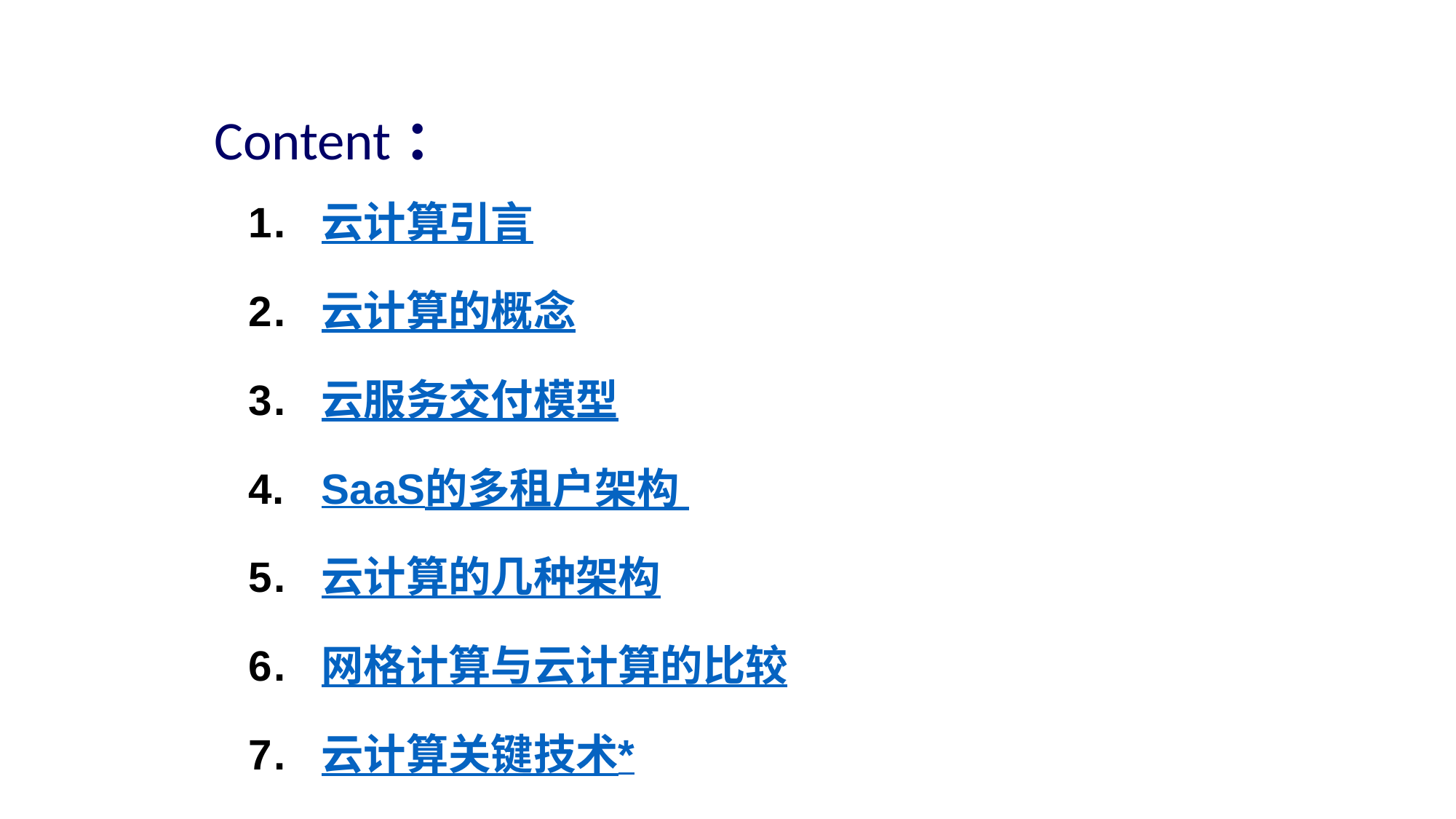

# Content：
云计算引言
云计算的概念
云服务交付模型
SaaS的多租户架构
云计算的几种架构
网格计算与云计算的比较
云计算关键技术*